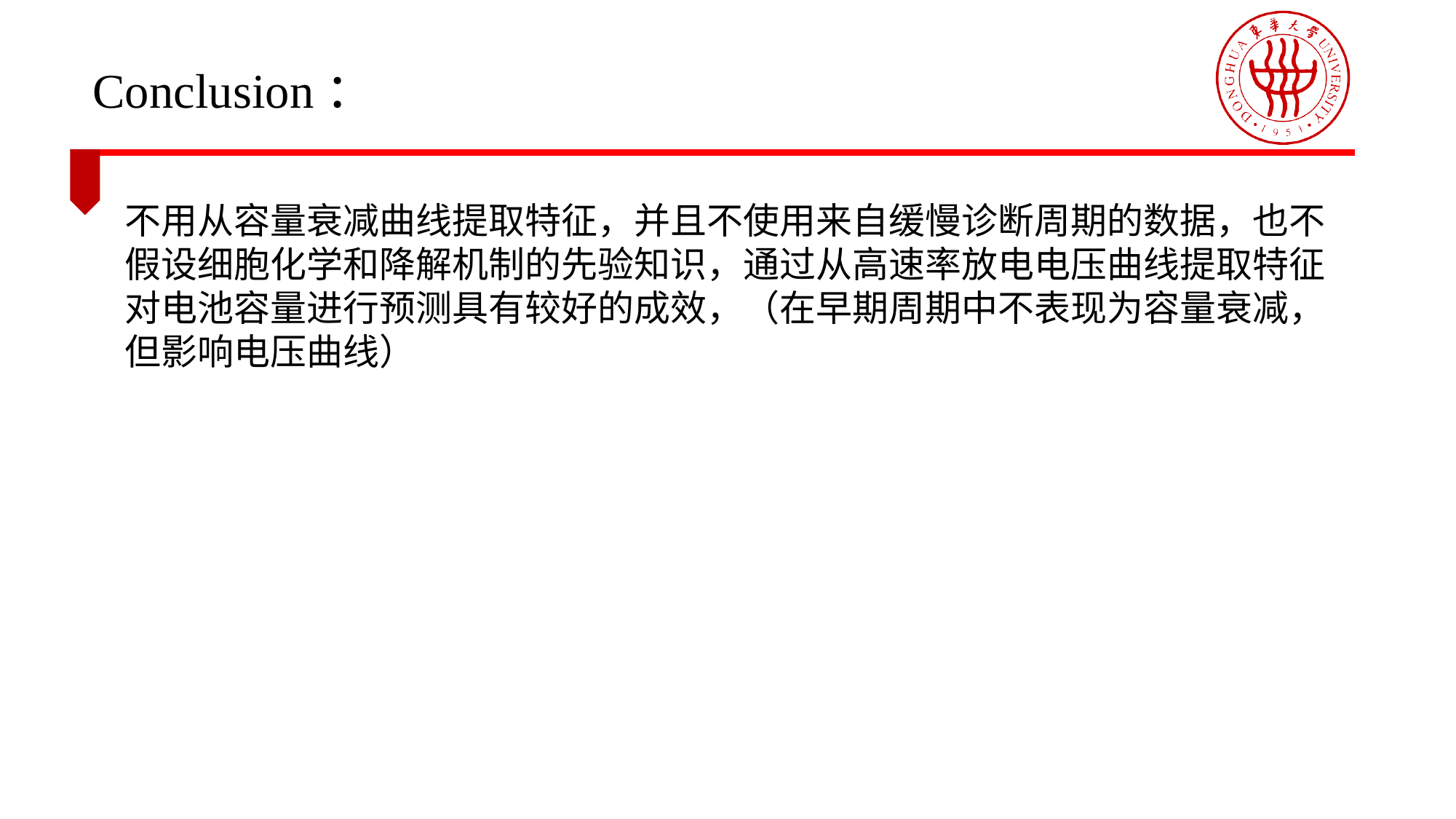

Conclusion：
不用从容量衰减曲线提取特征，并且不使用来自缓慢诊断周期的数据，也不假设细胞化学和降解机制的先验知识，通过从高速率放电电压曲线提取特征对电池容量进行预测具有较好的成效，（在早期周期中不表现为容量衰减，但影响电压曲线）